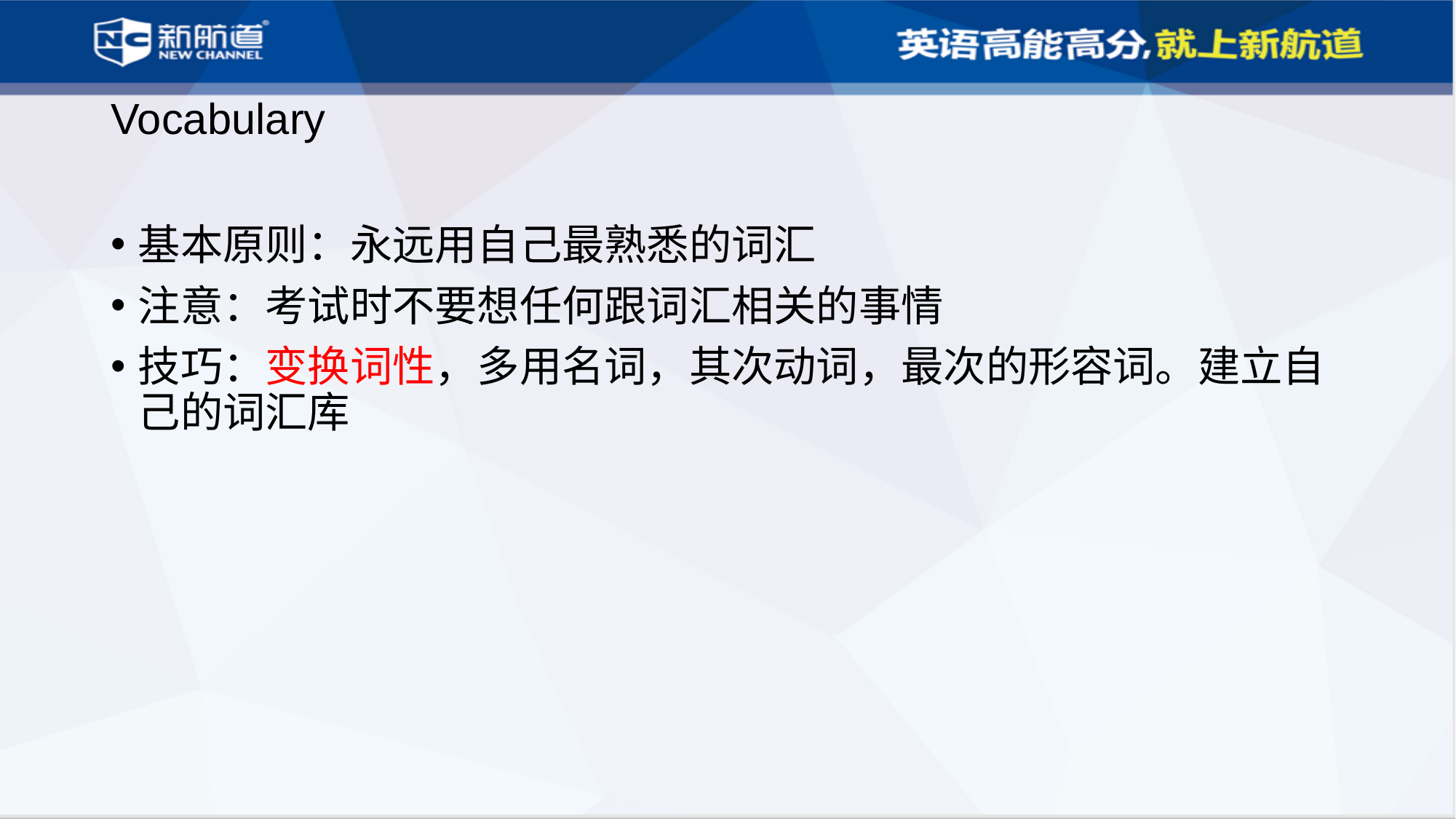

# Vocabulary
基本原则：永远用自己最熟悉的词汇
注意：考试时不要想任何跟词汇相关的事情
技巧：变换词性，多用名词，其次动词，最次的形容词。建立自己的词汇库